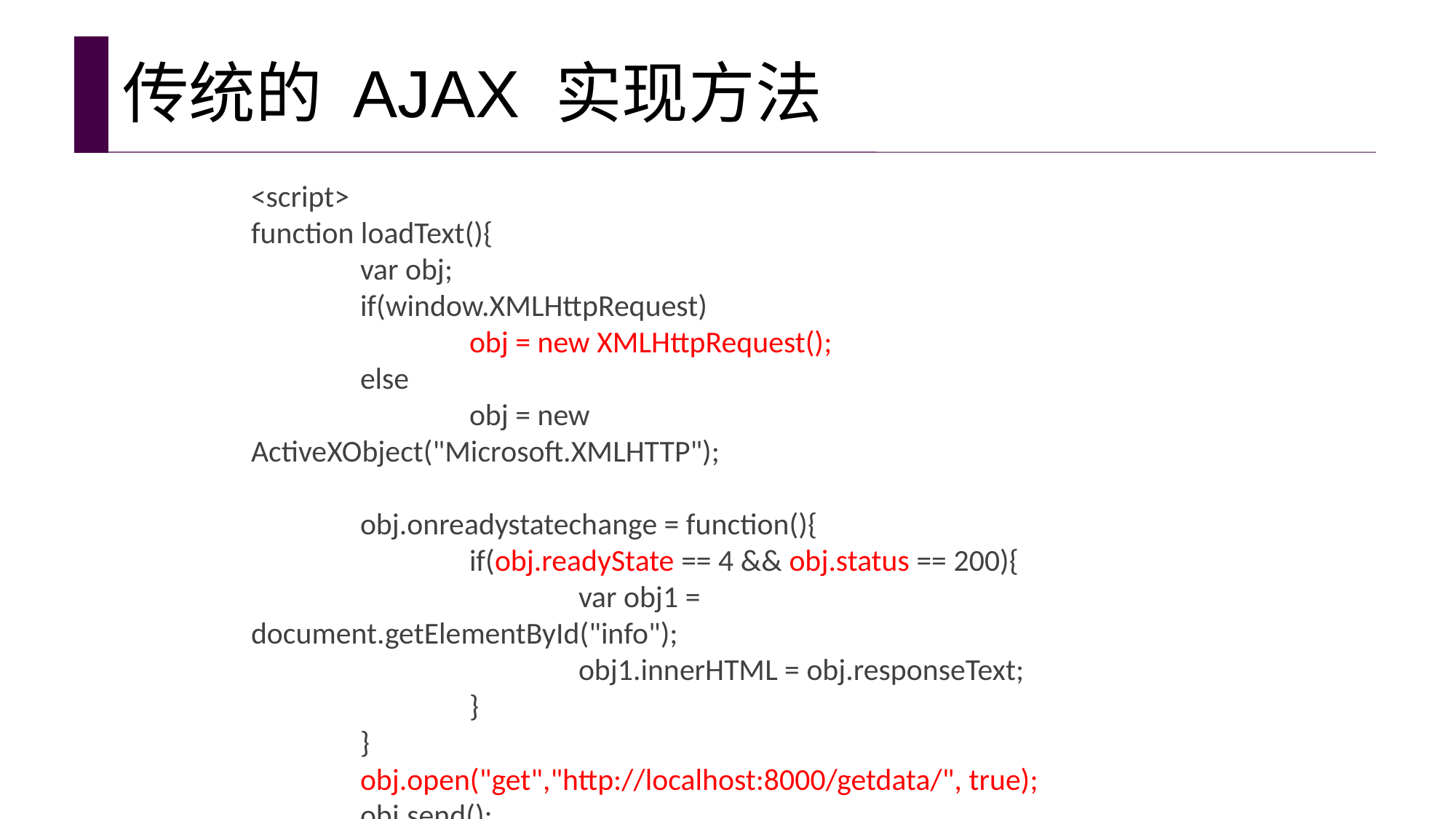

# 传统的 AJAX 实现方法
<script>
function loadText(){
	var obj;
	if(window.XMLHttpRequest)
		obj = new XMLHttpRequest();
	else
		obj = new ActiveXObject("Microsoft.XMLHTTP");

	obj.onreadystatechange = function(){
		if(obj.readyState == 4 && obj.status == 200){
			var obj1 = document.getElementById("info");
			obj1.innerHTML = obj.responseText;
		}
	}
	obj.open("get","http://localhost:8000/getdata/", true);
	obj.send();
}